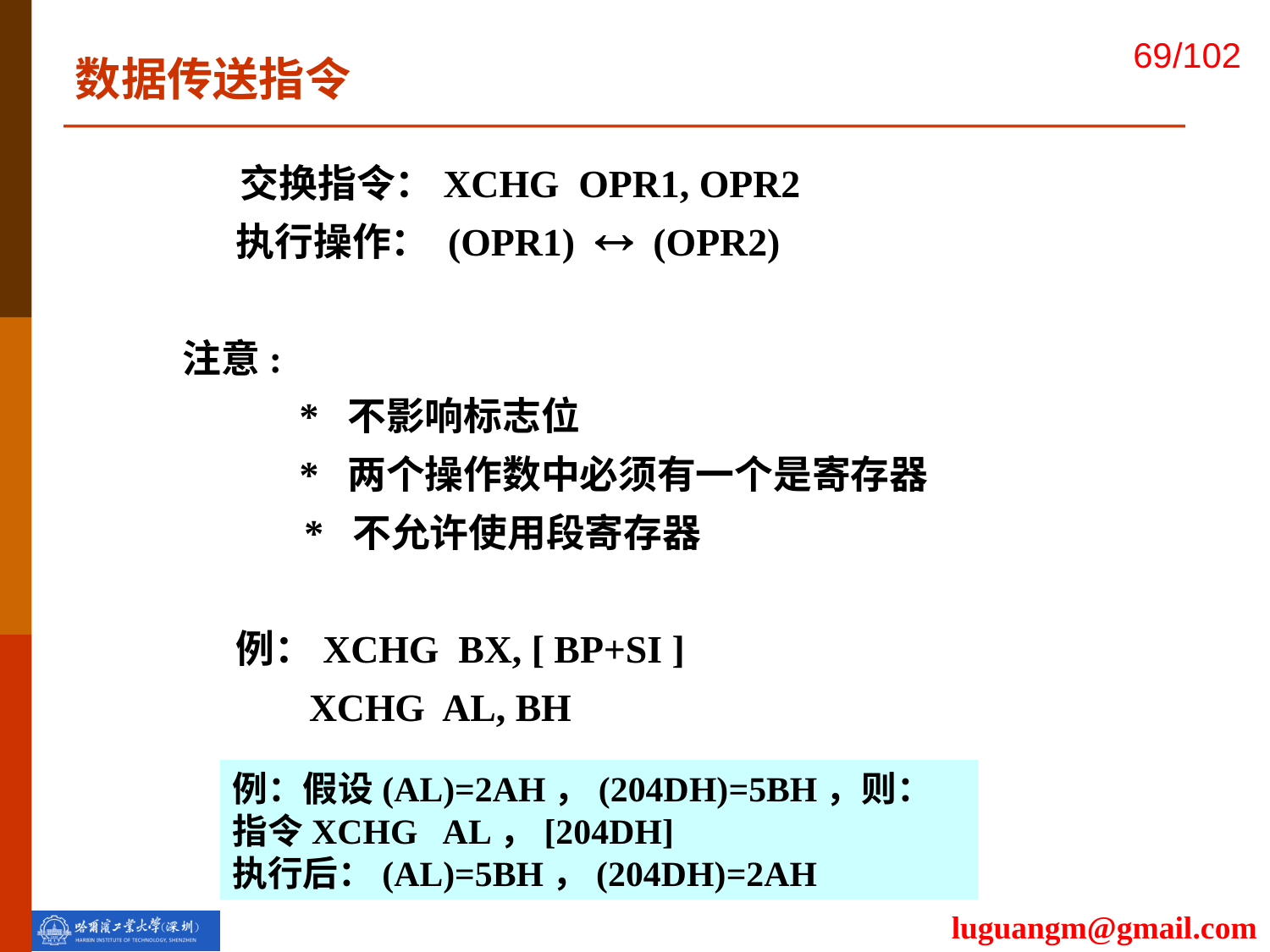

数据传送指令
     交换指令：XCHG  OPR1, OPR2
     执行操作： (OPR1)  ↔  (OPR2)

注意:
            *  不影响标志位
            *  两个操作数中必须有一个是寄存器
      *  不允许使用段寄存器

     例：XCHG  BX, [ BP+SI ]
             XCHG  AL, BH
例：假设(AL)=2AH，(204DH)=5BH，则：
指令XCHG   AL，[204DH]
执行后：(AL)=5BH，(204DH)=2AH